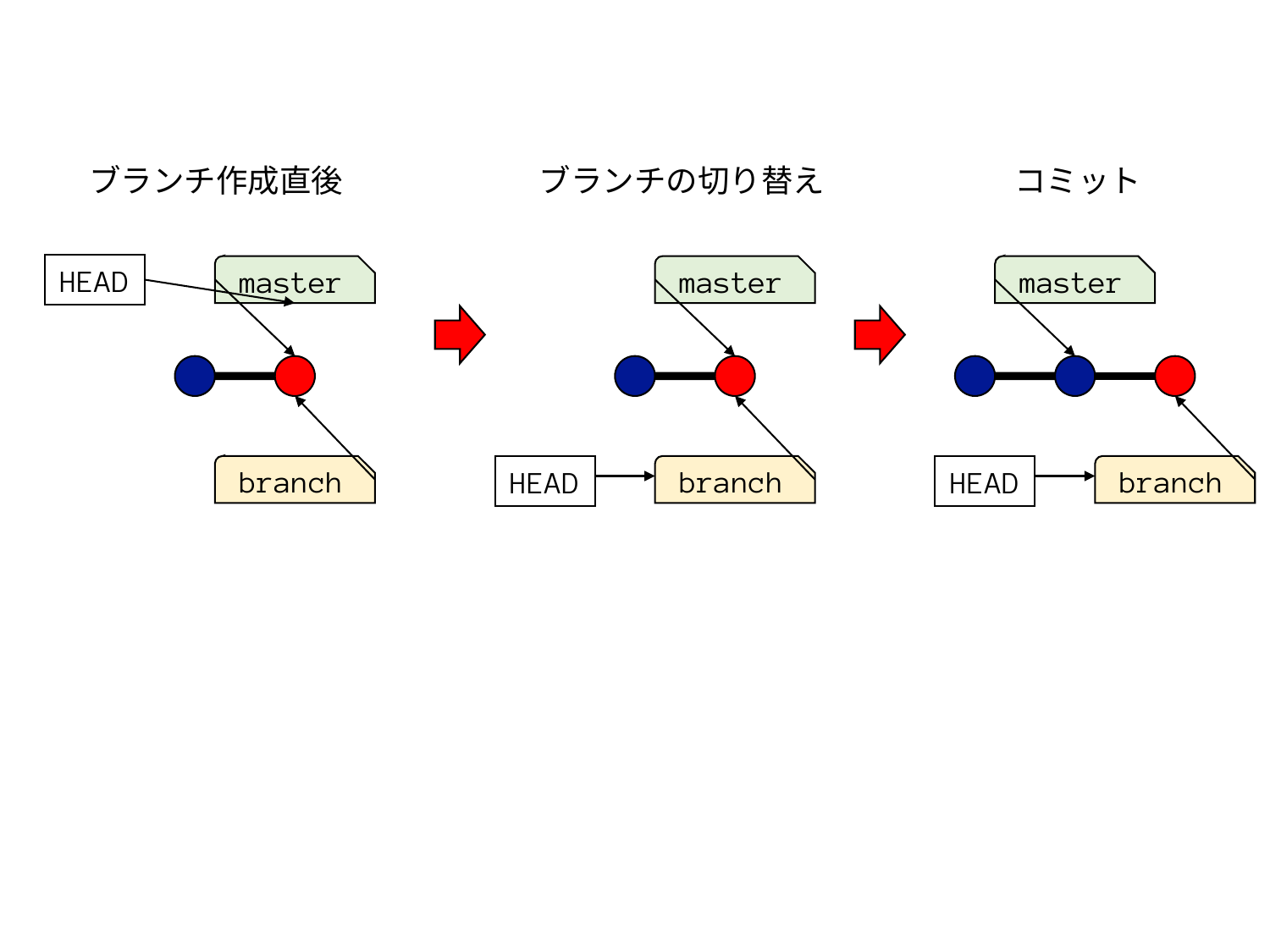

ブランチ作成直後
ブランチの切り替え
コミット
HEAD
master
master
master

branch
HEAD
branch
HEAD
branch